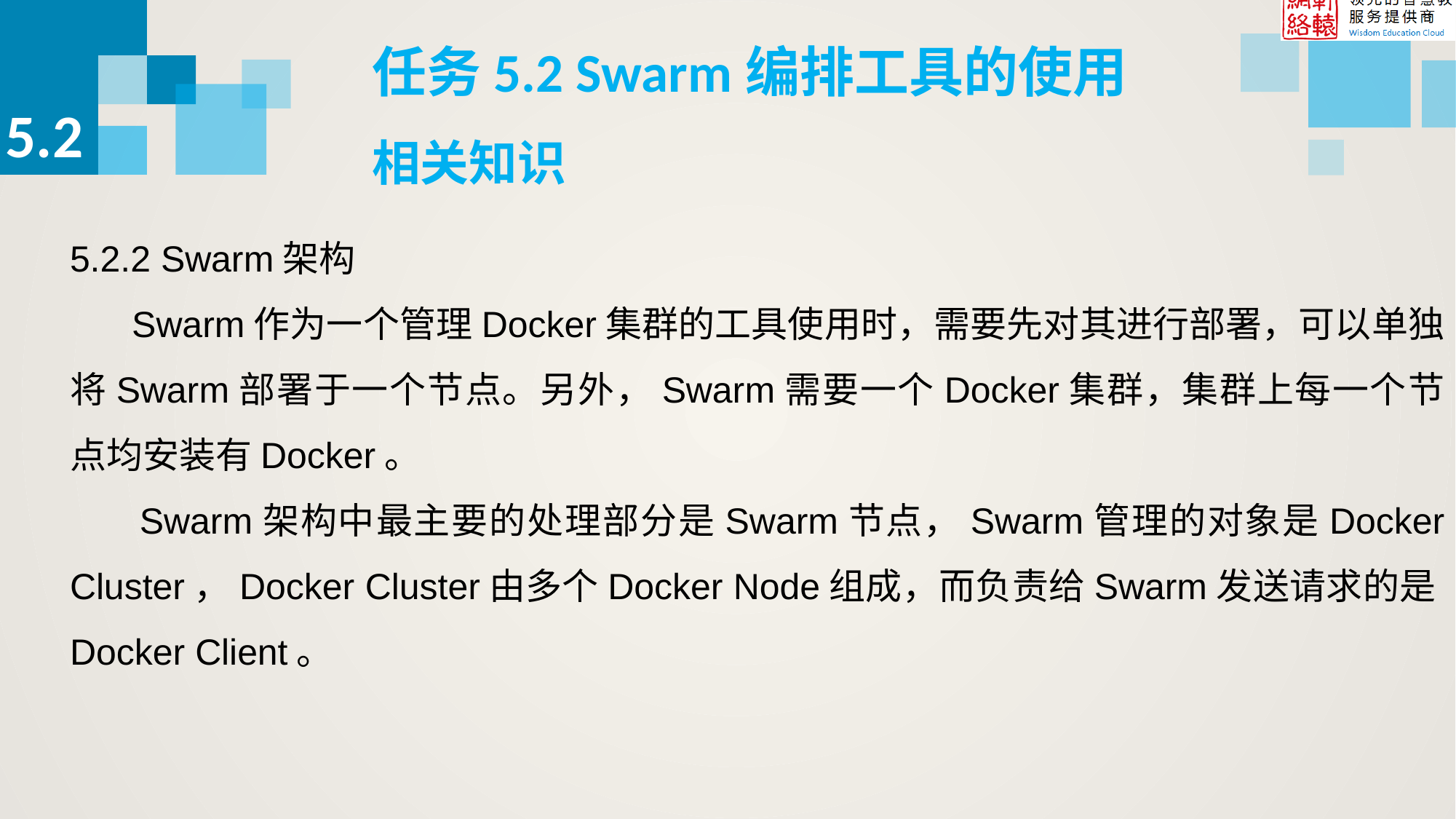

任务5.2 Swarm编排工具的使用
5.2
相关知识
5.2.2 Swarm架构
      Swarm作为一个管理Docker集群的工具使用时，需要先对其进行部署，可以单独将Swarm部署于一个节点。另外，Swarm需要一个Docker集群，集群上每一个节点均安装有Docker。
      Swarm架构中最主要的处理部分是Swarm节点，Swarm管理的对象是Docker Cluster，Docker Cluster由多个Docker Node组成，而负责给Swarm发送请求的是Docker Client。